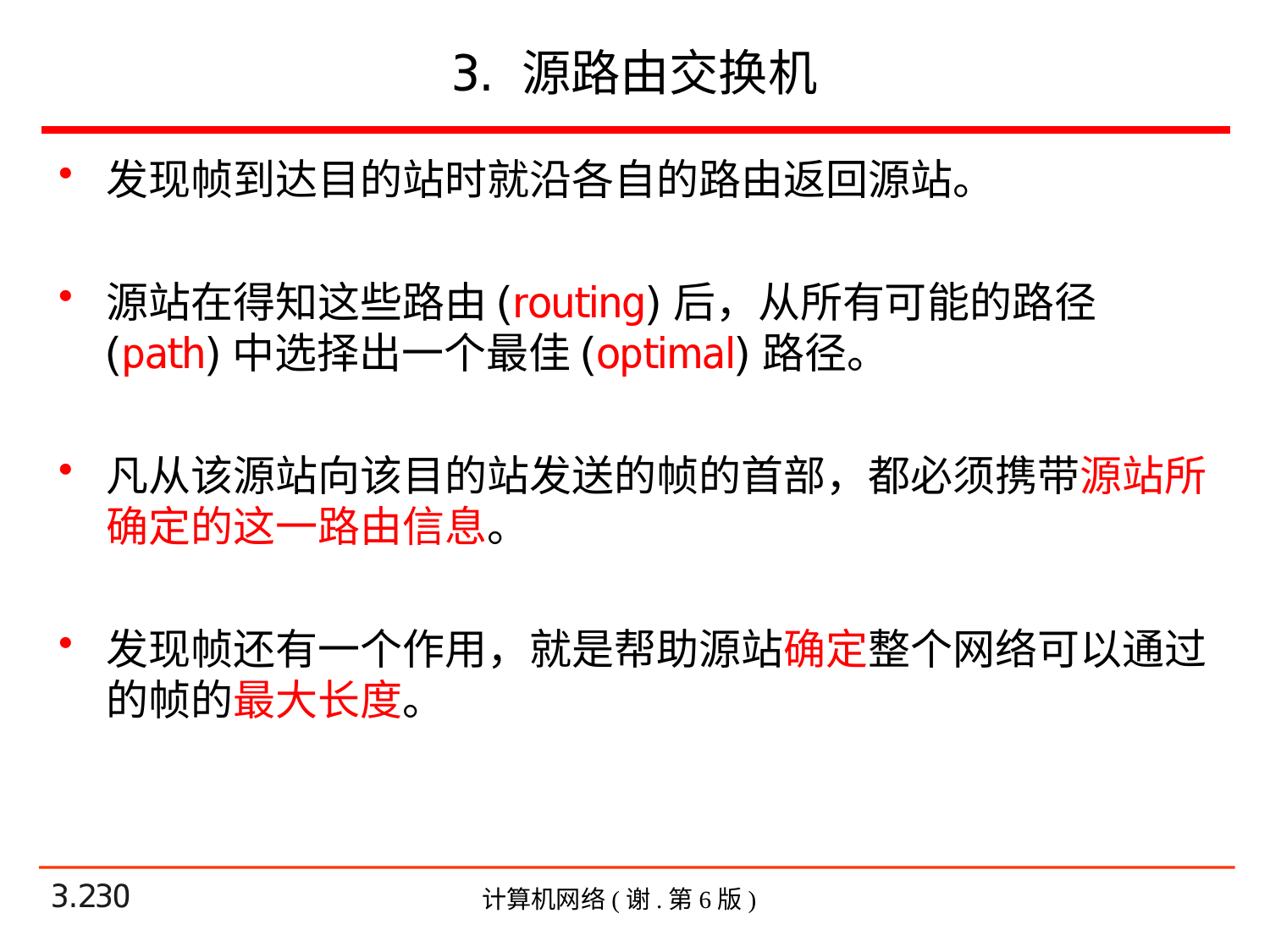

# 3. 源路由交换机
发现帧到达目的站时就沿各自的路由返回源站。

源站在得知这些路由(routing)后，从所有可能的路径(path)中选择出一个最佳(optimal)路径。

凡从该源站向该目的站发送的帧的首部，都必须携带源站所确定的这一路由信息。

发现帧还有一个作用，就是帮助源站确定整个网络可以通过的帧的最大长度。